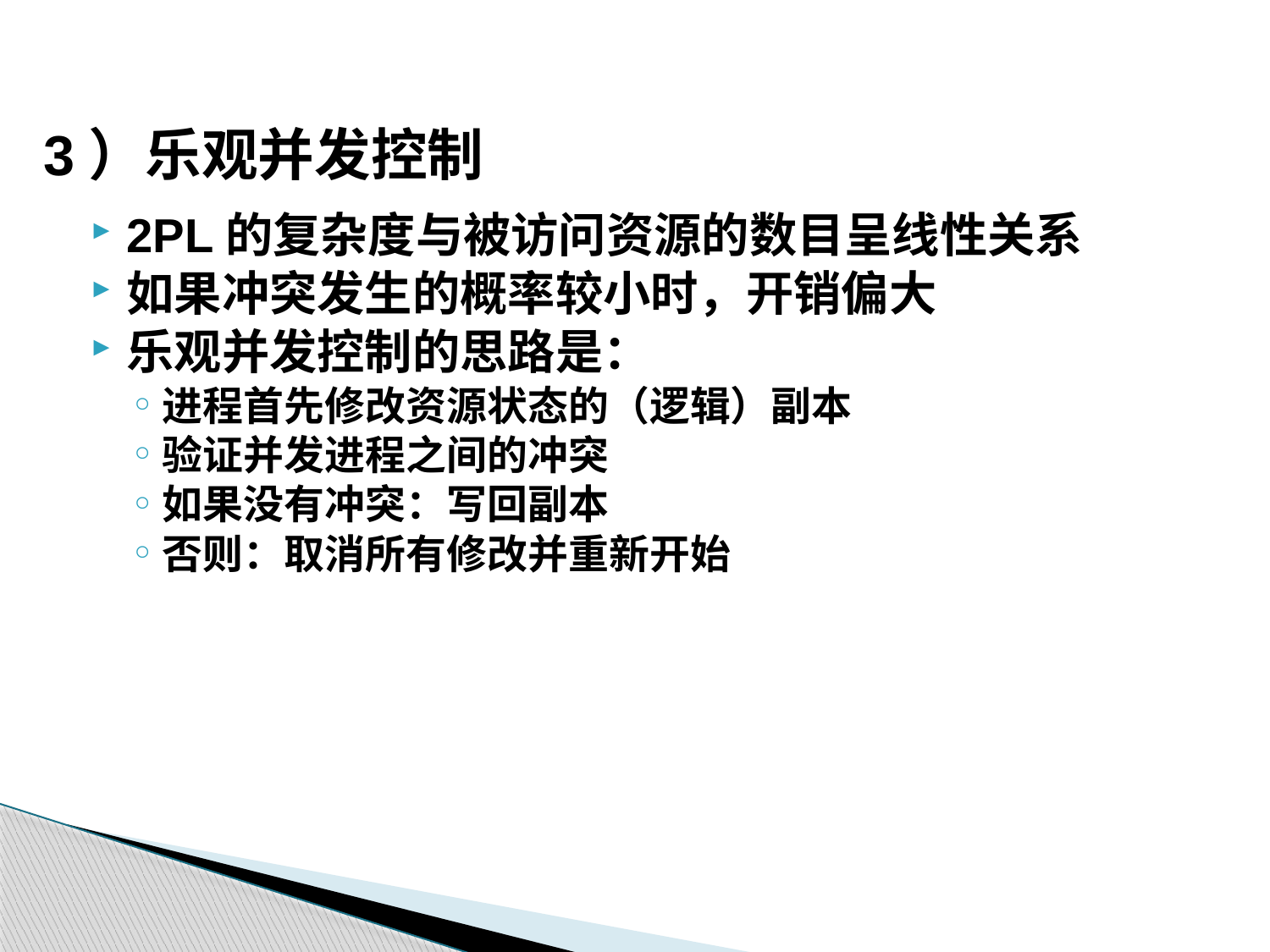

# 3）乐观并发控制
2PL的复杂度与被访问资源的数目呈线性关系
如果冲突发生的概率较小时，开销偏大
乐观并发控制的思路是：
进程首先修改资源状态的（逻辑）副本
验证并发进程之间的冲突
如果没有冲突：写回副本
否则：取消所有修改并重新开始